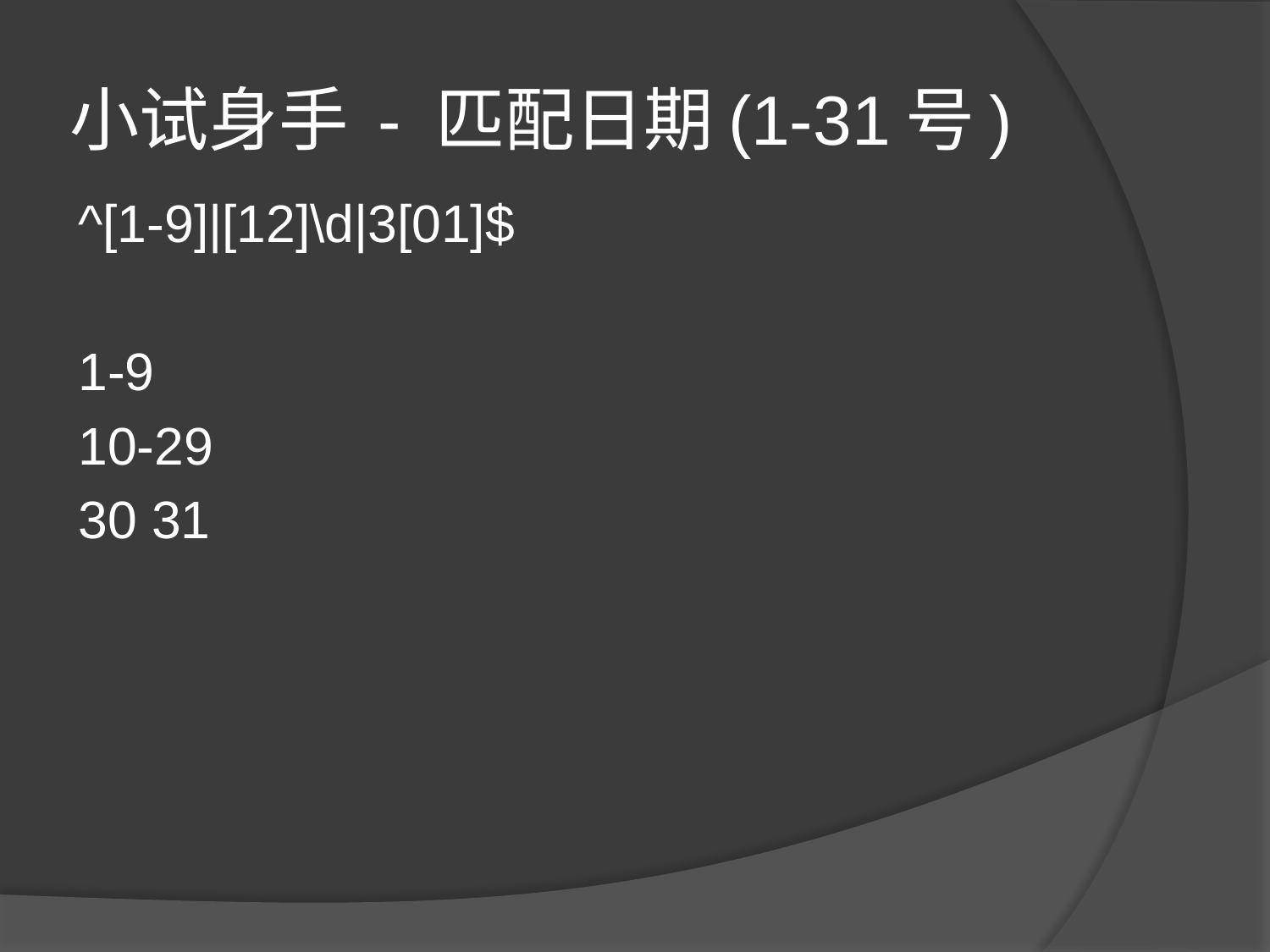

# 小试身手 - 匹配日期(1-31号)
^[1-9]|[12]\d|3[01]$

1-9
10-29
30 31